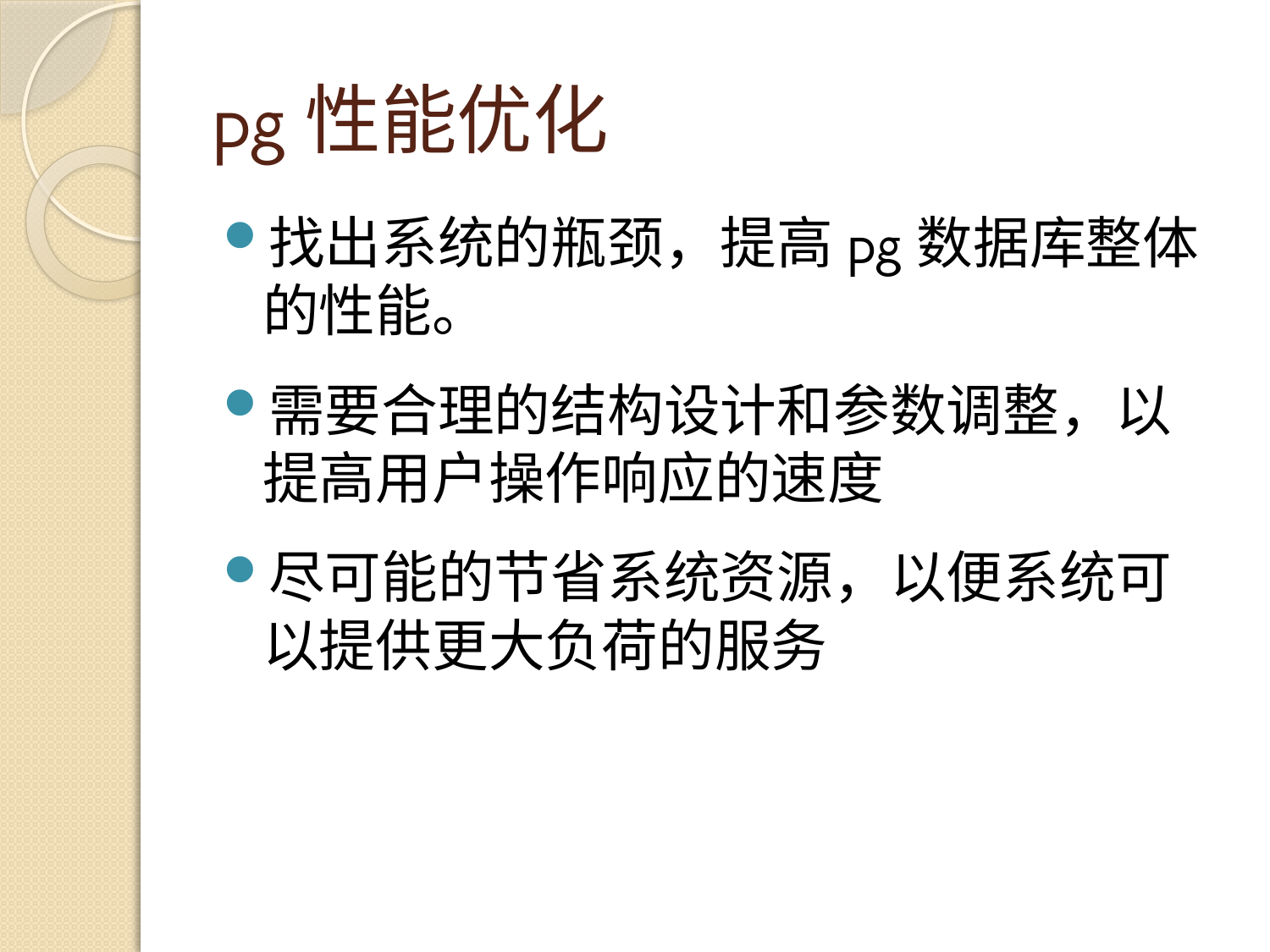

# pg性能优化
找出系统的瓶颈，提高pg数据库整体的性能。
需要合理的结构设计和参数调整，以提高用户操作响应的速度
尽可能的节省系统资源，以便系统可以提供更大负荷的服务